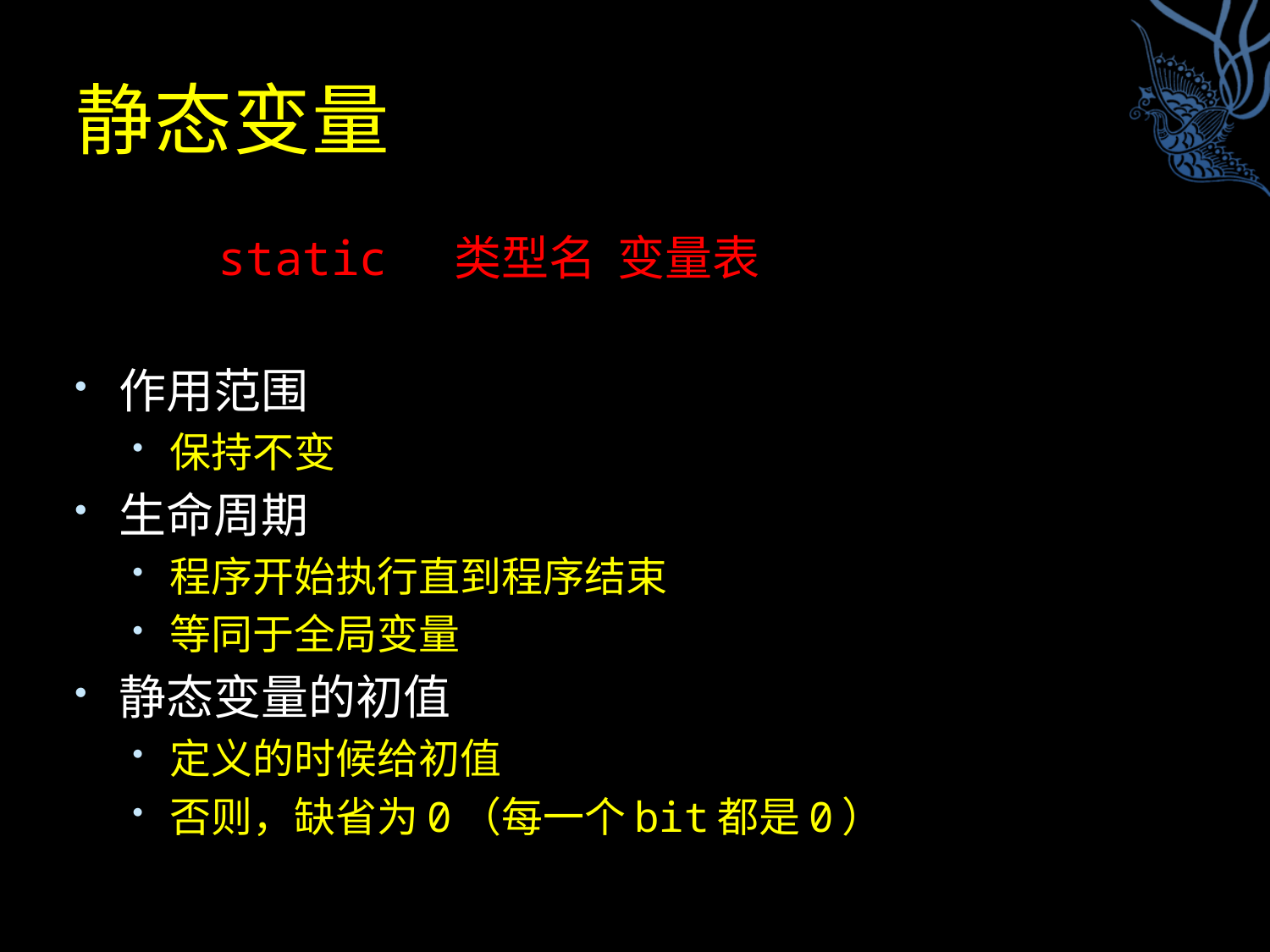

# 静态变量
     static  类型名  变量表

作用范围
保持不变
生命周期
程序开始执行直到程序结束
等同于全局变量
静态变量的初值
定义的时候给初值
否则，缺省为0（每一个bit都是0）